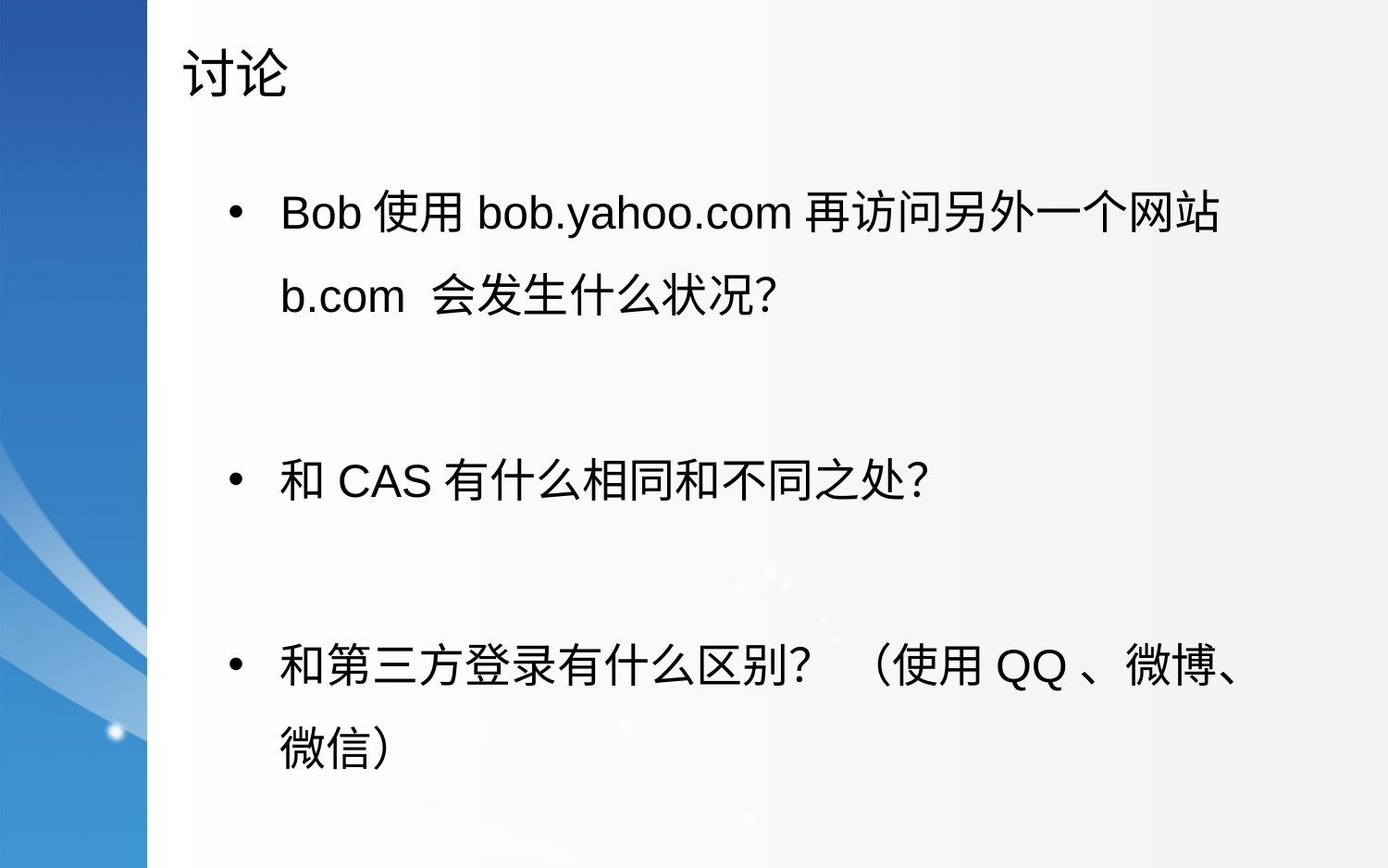

讨论

Bob使用bob.yahoo.com再访问另外一个网站b.com 会发生什么状况？

和CAS有什么相同和不同之处？

和第三方登录有什么区别？ （使用QQ、微博、微信）